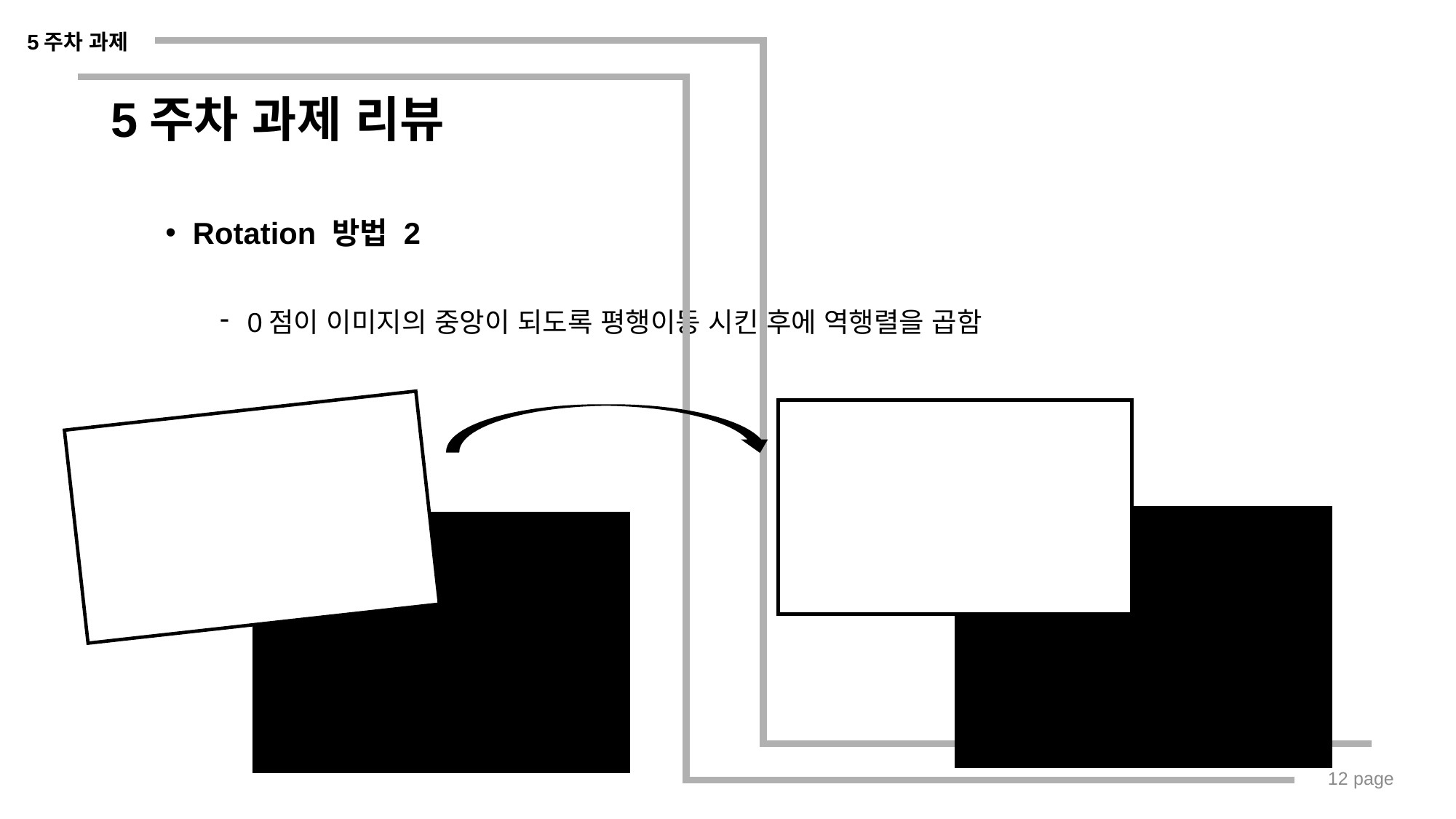

5주차 과제
# 5주차 과제 리뷰
Rotation 방법 2

0점이 이미지의 중앙이 되도록 평행이동 시킨 후에 역행렬을 곱함

12 page